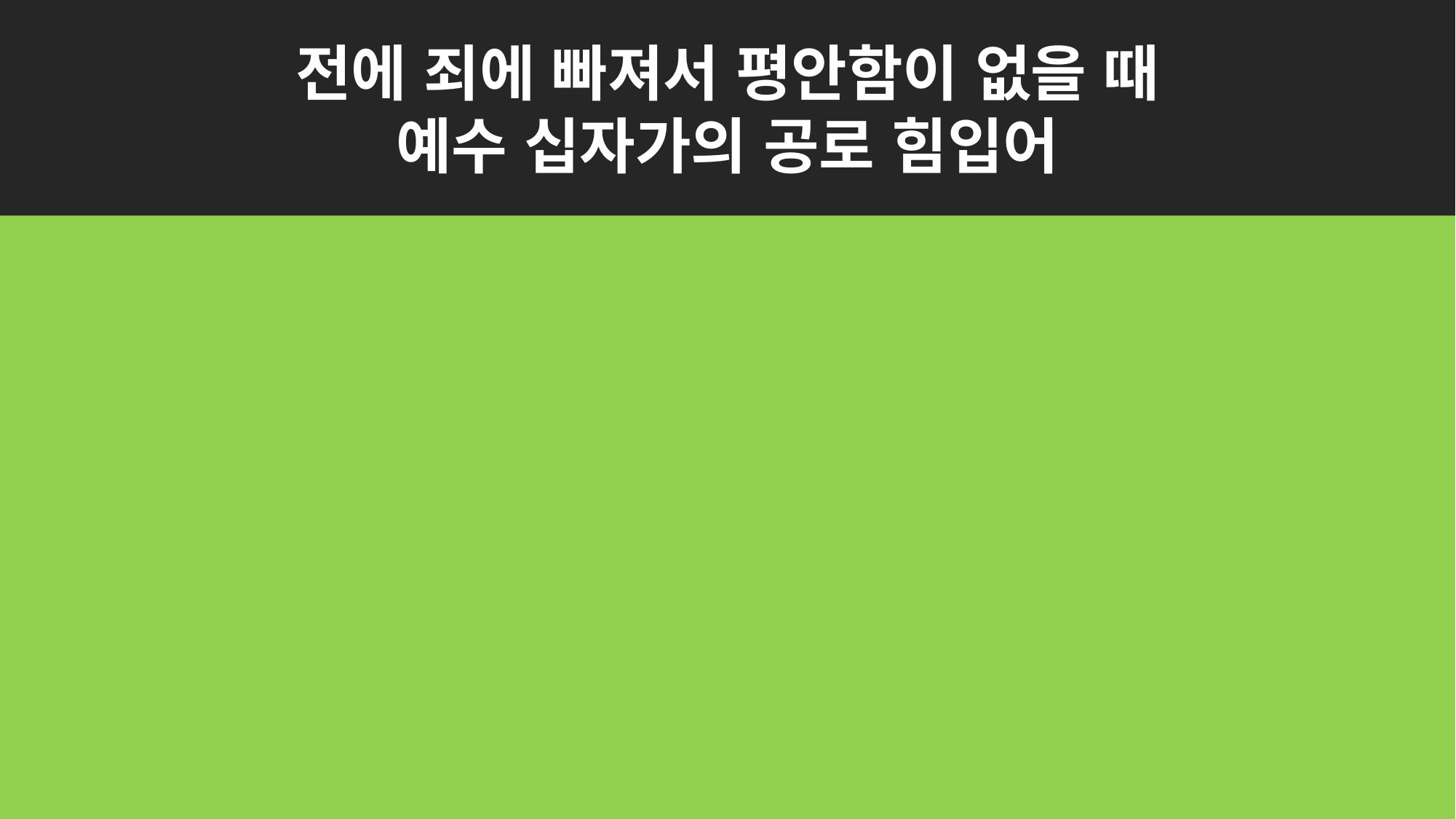

전에 죄에 빠져서 평안함이 없을 때
예수 십자가의 공로 힘입어